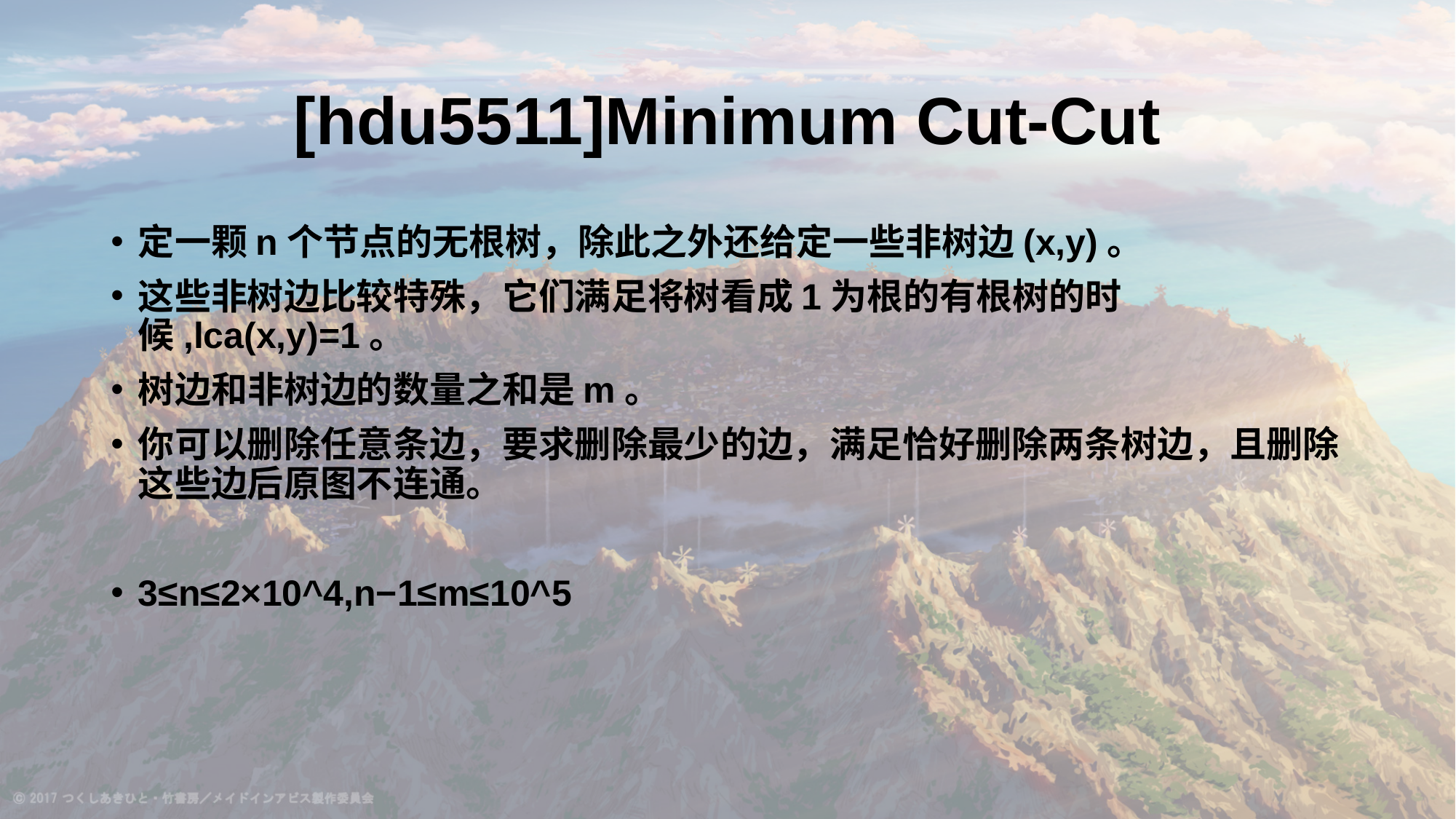

# [hdu5511]Minimum Cut-Cut
定一颗n个节点的无根树，除此之外还给定一些非树边(x,y)。
这些非树边比较特殊，它们满足将树看成1为根的有根树的时候,lca(x,y)=1。
树边和非树边的数量之和是m。
你可以删除任意条边，要求删除最少的边，满足恰好删除两条树边，且删除这些边后原图不连通。

3≤n≤2×10^4,n−1≤m≤10^5